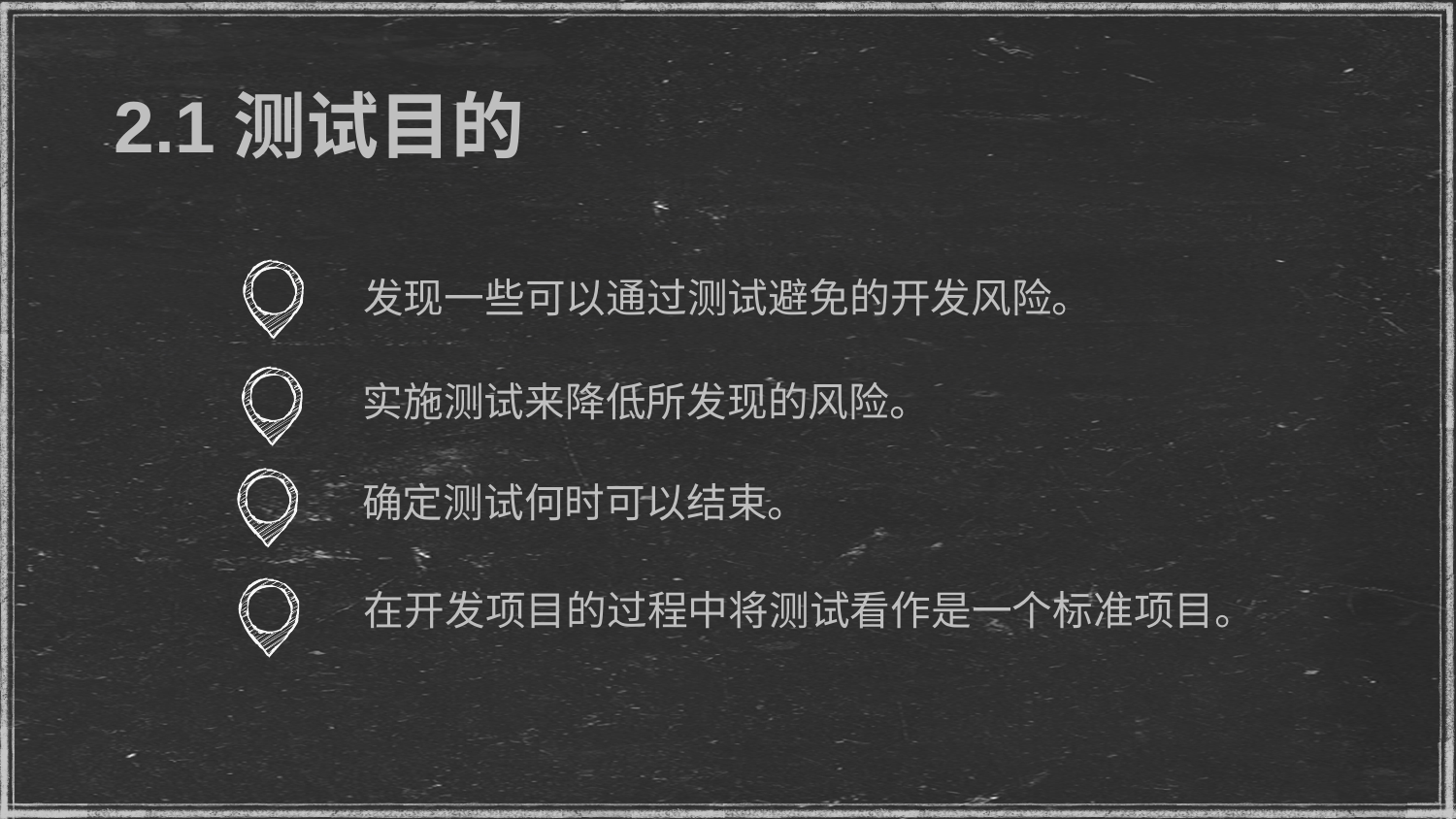

2.1测试目的

发现一些可以通过测试避免的开发风险。

实施测试来降低所发现的风险。

确定测试何时可以结束。
在开发项目的过程中将测试看作是一个标准项目。